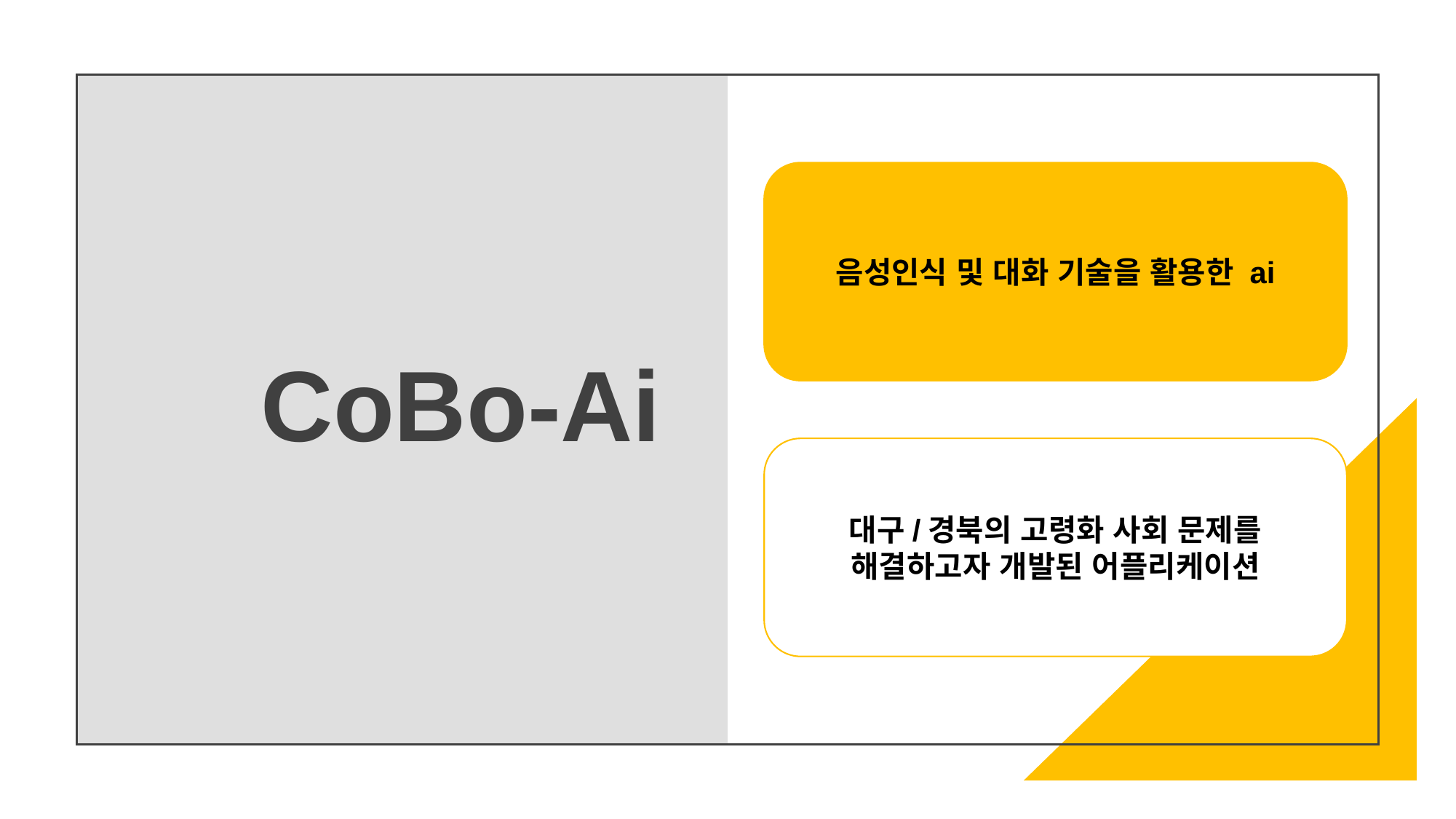

# CoBo-Ai
음성인식 및 대화 기술을 활용한 ai

대구/경북의 고령화 사회 문제를 해결하고자 개발된 어플리케이션